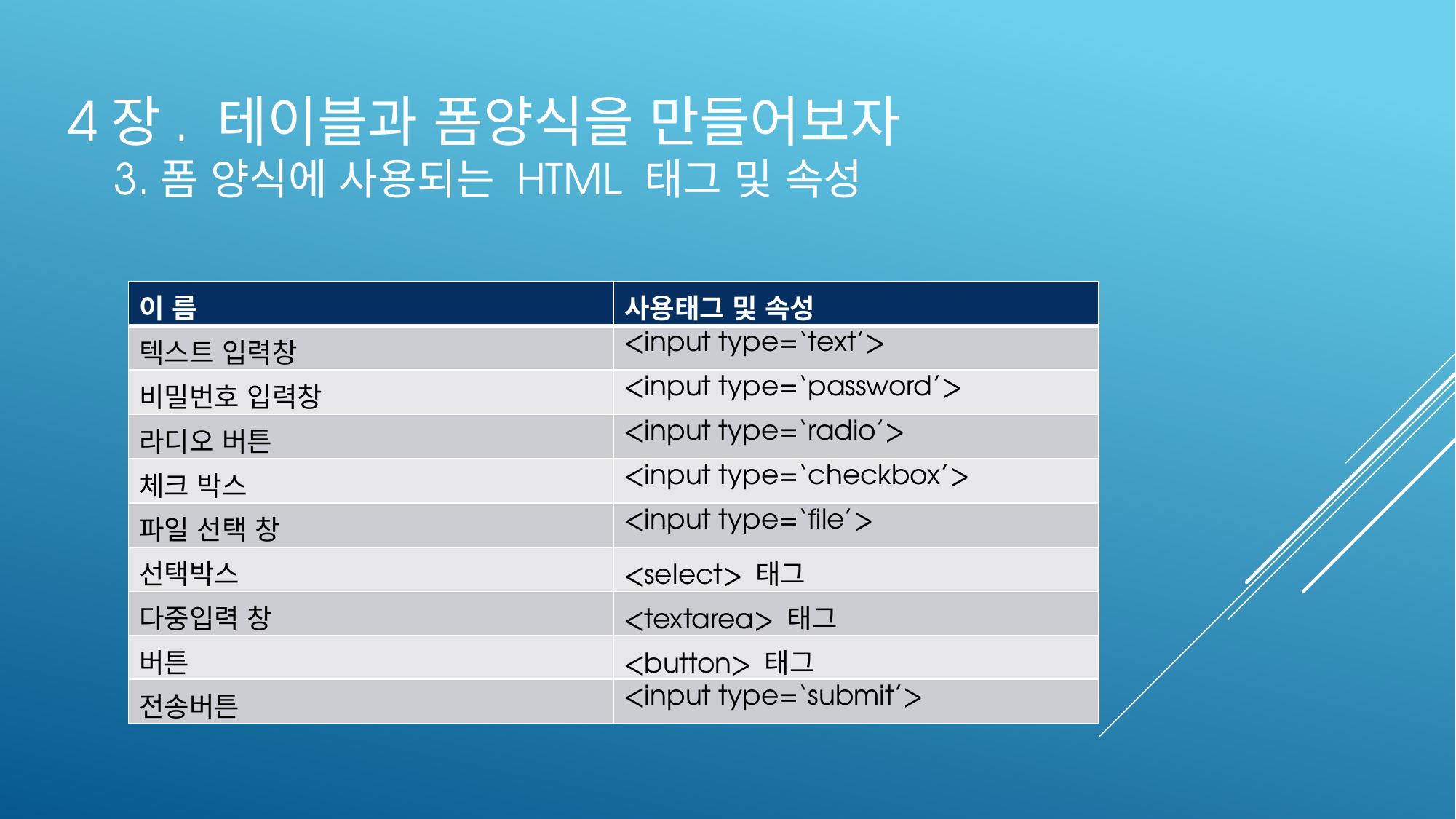

# 4장. 테이블과 폼양식을 만들어보자
3.폼 양식에 사용되는 HTML 태그 및 속성
| 이 름 | 사용태그 및 속성 |
| --- | --- |
| 텍스트 입력창 | <input type=‘text’> |
| 비밀번호 입력창 | <input type=‘password’> |
| 라디오 버튼 | <input type=‘radio’> |
| 체크 박스 | <input type=‘checkbox’> |
| 파일 선택 창 | <input type=‘file’> |
| 선택박스 | <select> 태그 |
| 다중입력 창 | <textarea> 태그 |
| 버튼 | <button> 태그 |
| 전송버튼 | <input type=‘submit’> |